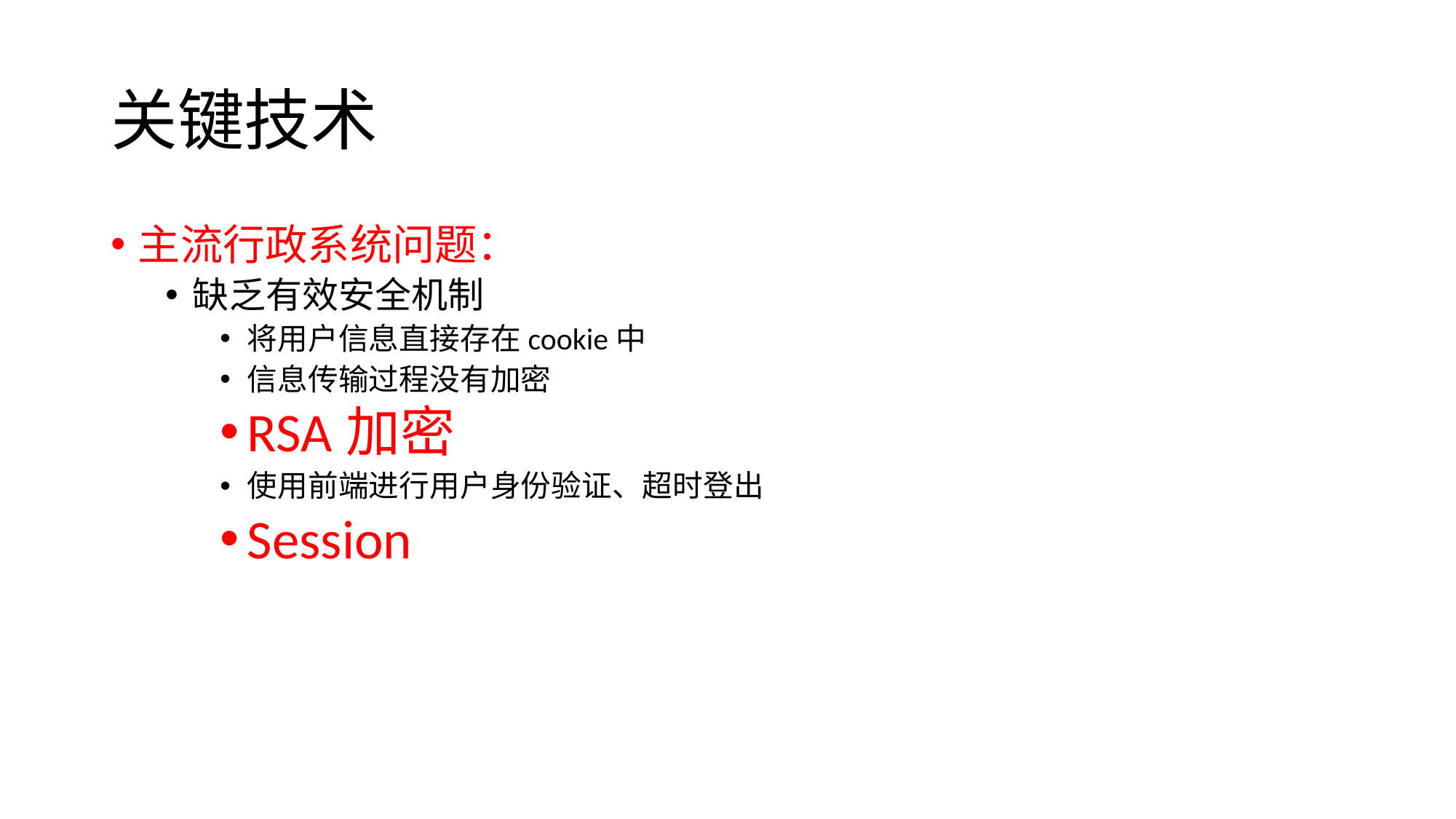

# 关键技术
主流行政系统问题：
缺乏有效安全机制
将用户信息直接存在cookie中
信息传输过程没有加密
RSA加密
使用前端进行用户身份验证、超时登出
Session